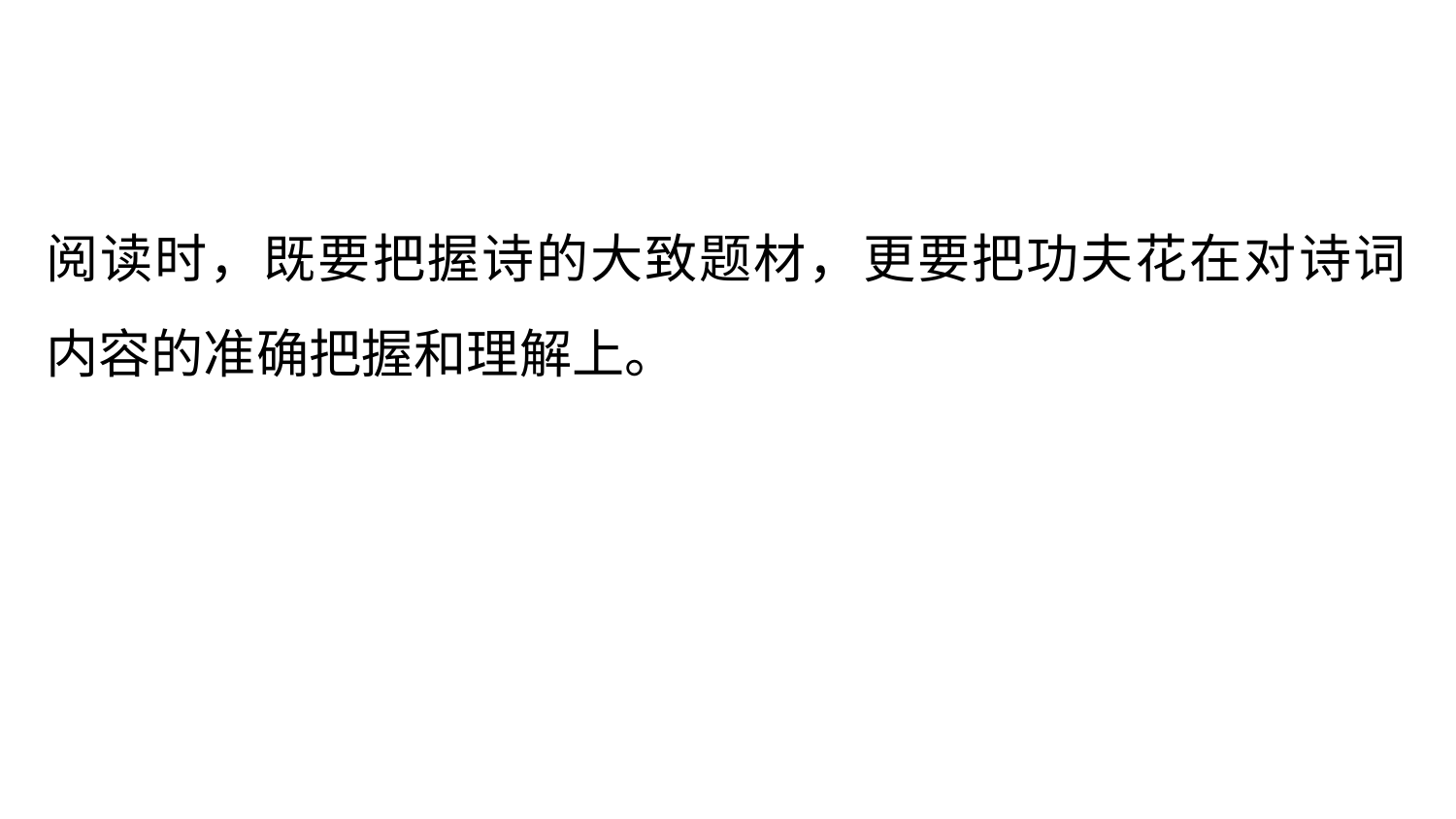

阅读时，既要把握诗的大致题材，更要把功夫花在对诗词内容的准确把握和理解上。